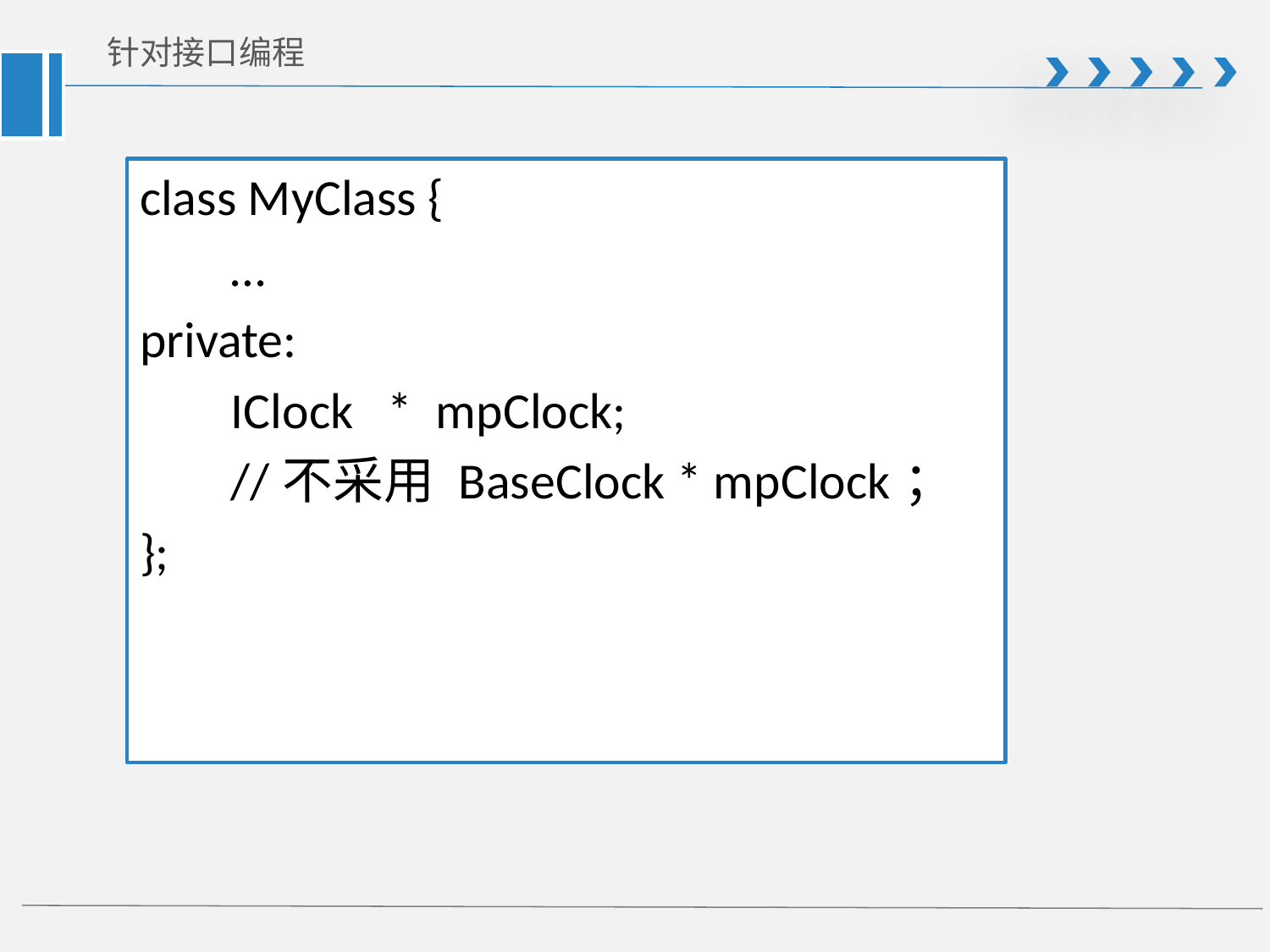

# 针对接口编程
class MyClass {
        …
private:
        IClock   *  mpClock;
        //不采用 BaseClock * mpClock；
};